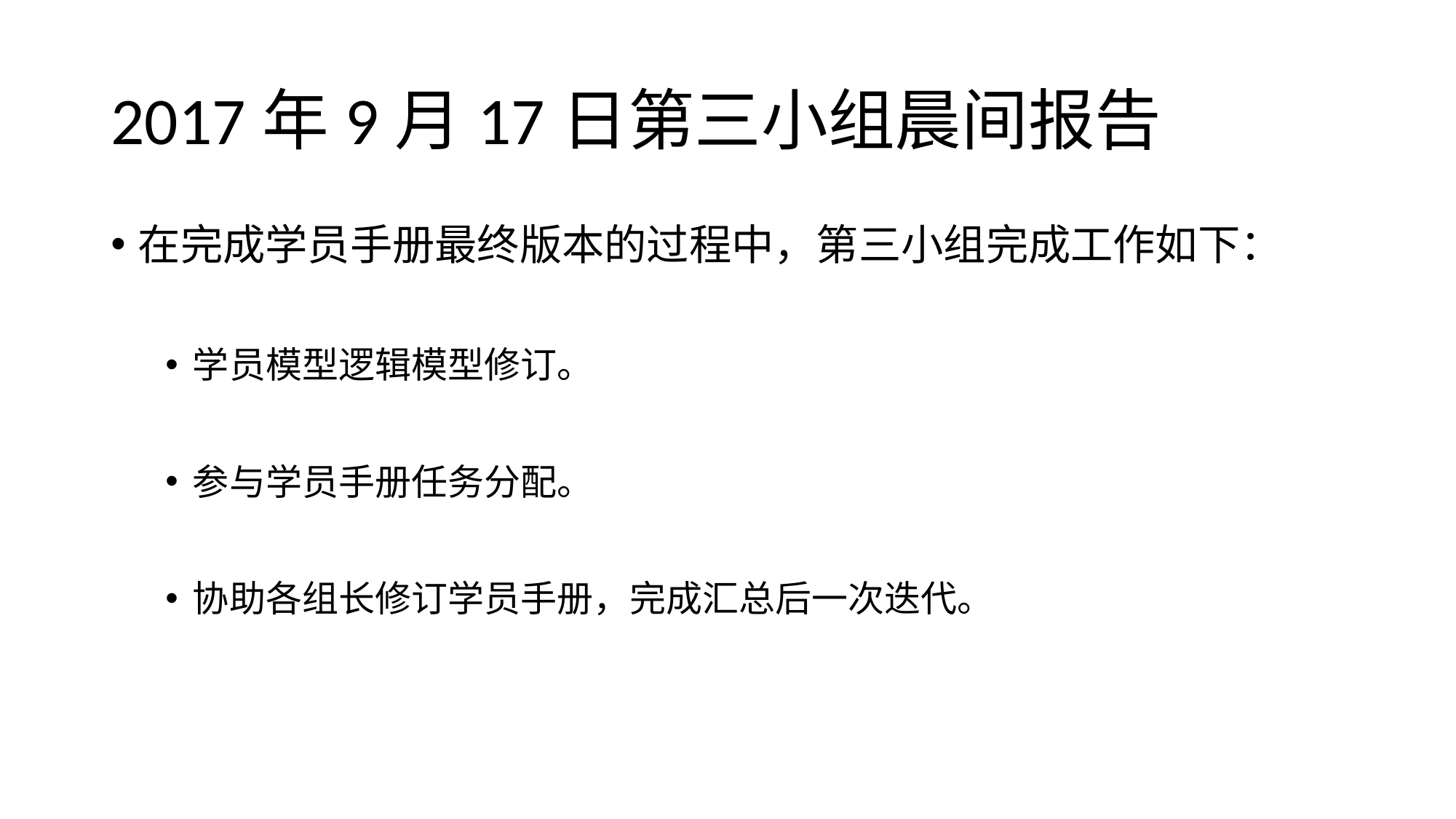

# 2017年9月17日第三小组晨间报告
在完成学员手册最终版本的过程中，第三小组完成工作如下：

学员模型逻辑模型修订。

参与学员手册任务分配。

协助各组长修订学员手册，完成汇总后一次迭代。